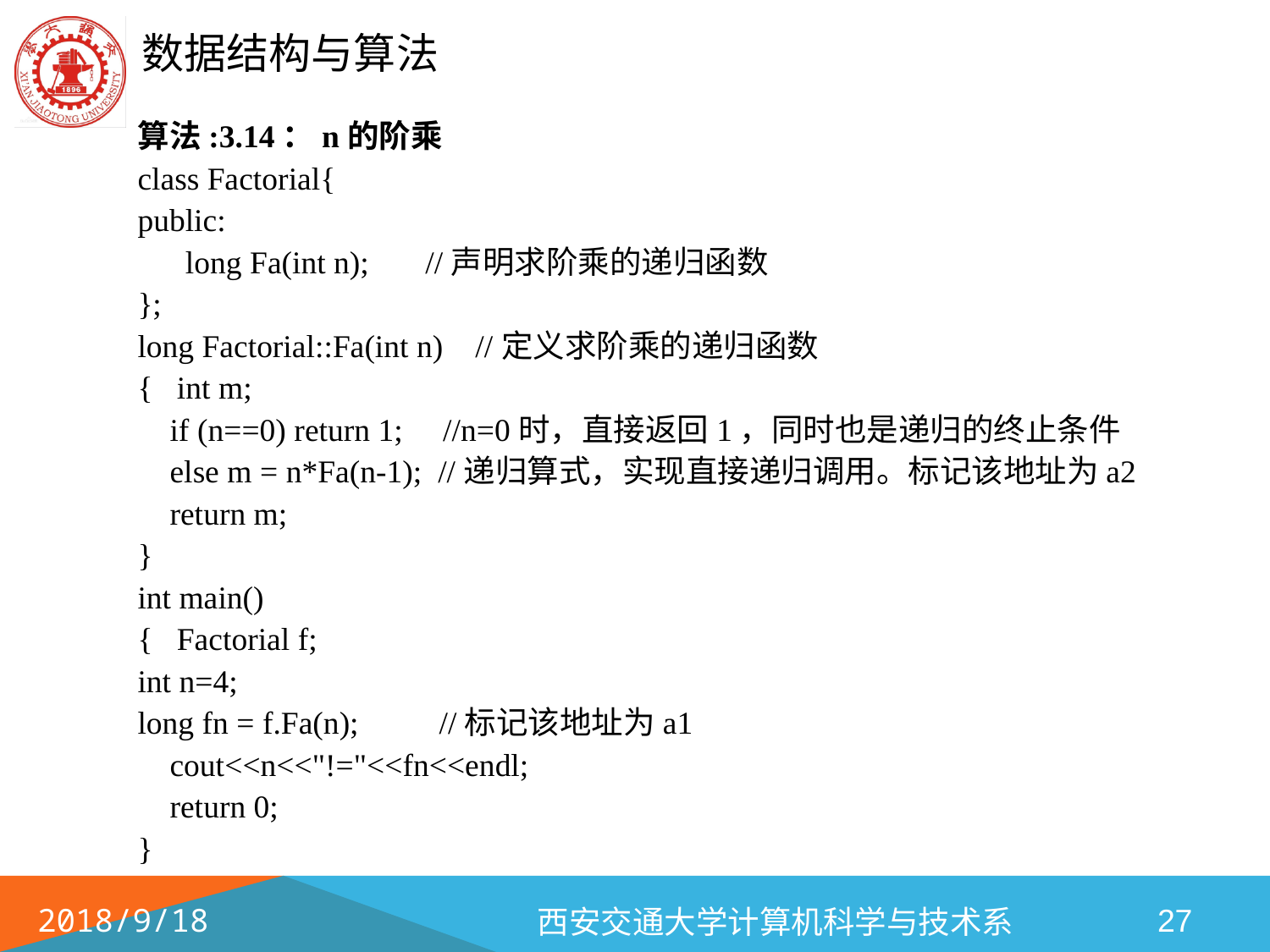

算法:3.14：n的阶乘
class Factorial{
public:
	long Fa(int n);       //声明求阶乘的递归函数
};
long Factorial::Fa(int n)    //定义求阶乘的递归函数
{   int m;
    if (n==0) return 1;     //n=0时，直接返回1，同时也是递归的终止条件
    else m = n*Fa(n-1);  //递归算式，实现直接递归调用。标记该地址为a2
    return m;
}
int main()
{   Factorial f;
int n=4;
long fn = f.Fa(n);          //标记该地址为a1
    cout<<n<<"!="<<fn<<endl;
    return 0;
}